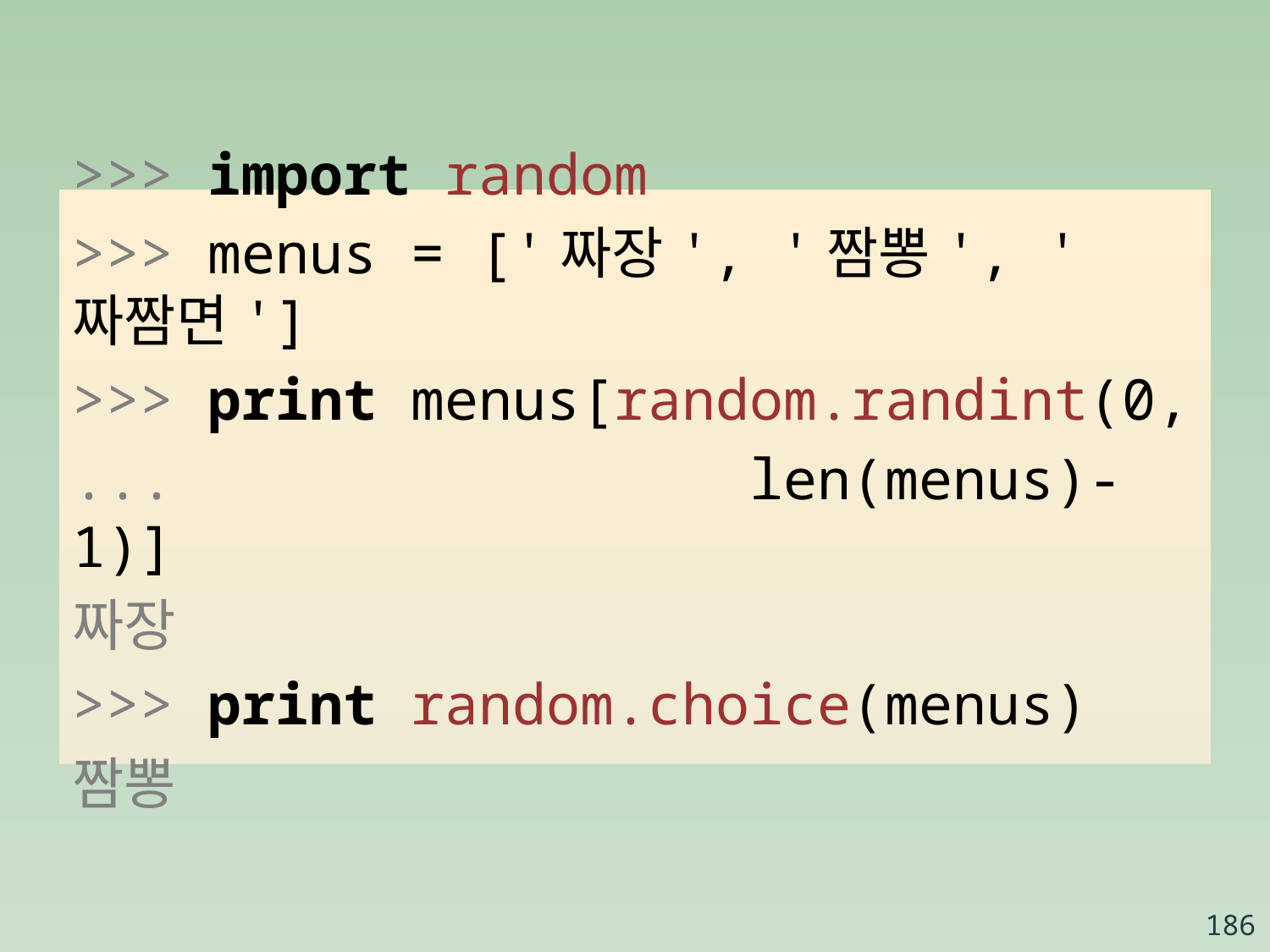

>>> import random
>>> menus = ['짜장', '짬뽕', '짜짬면']
>>> print menus[random.randint(0,
...                 len(menus)-1)]
짜장
>>> print random.choice(menus)
짬뽕
186